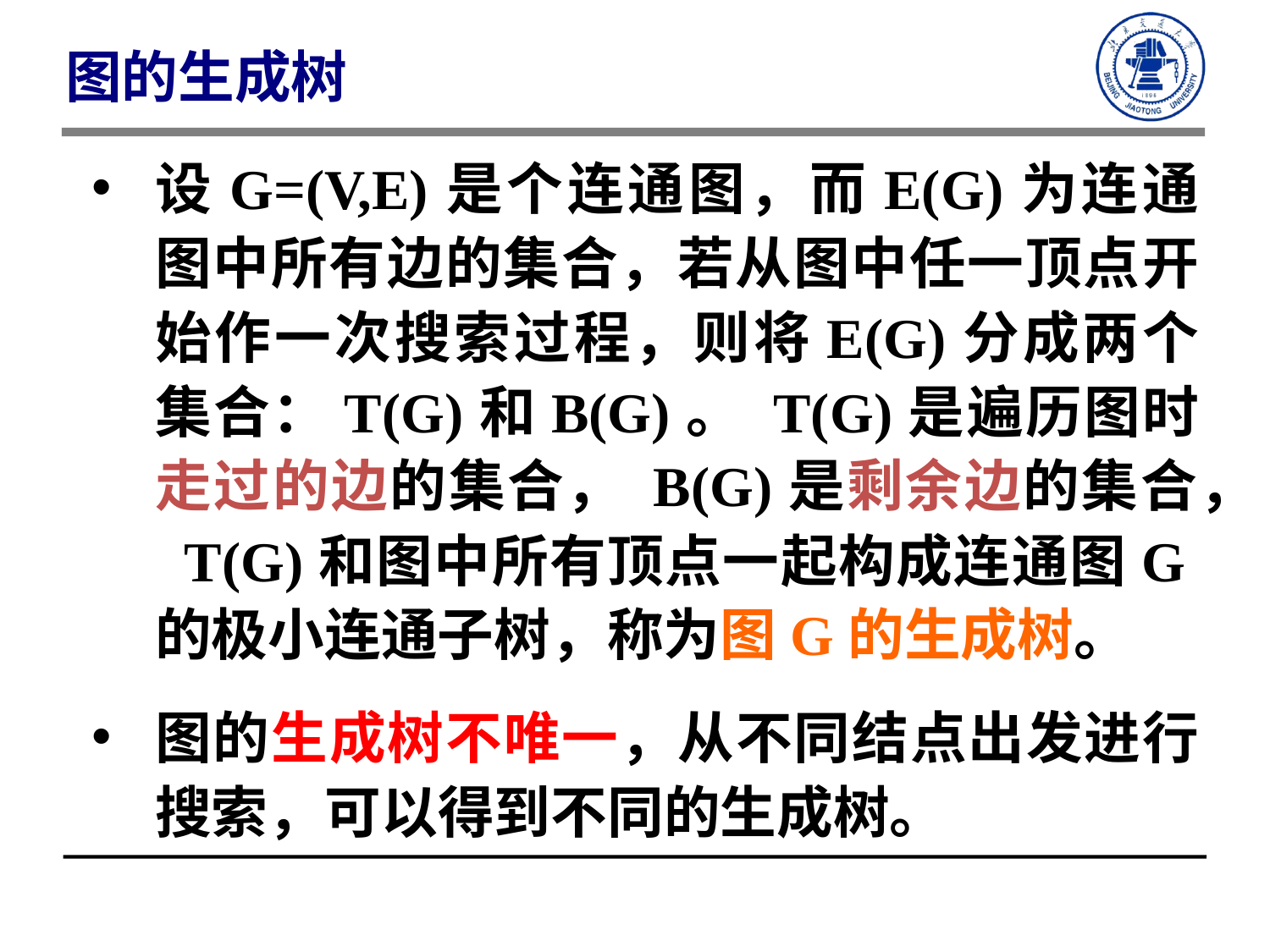

图的生成树
设G=(V,E)是个连通图，而E(G)为连通图中所有边的集合，若从图中任一顶点开始作一次搜索过程，则将E(G)分成两个集合：T(G)和B(G)。 T(G)是遍历图时走过的边的集合， B(G)是剩余边的集合， T(G)和图中所有顶点一起构成连通图G的极小连通子树，称为图G的生成树。
图的生成树不唯一，从不同结点出发进行搜索，可以得到不同的生成树。